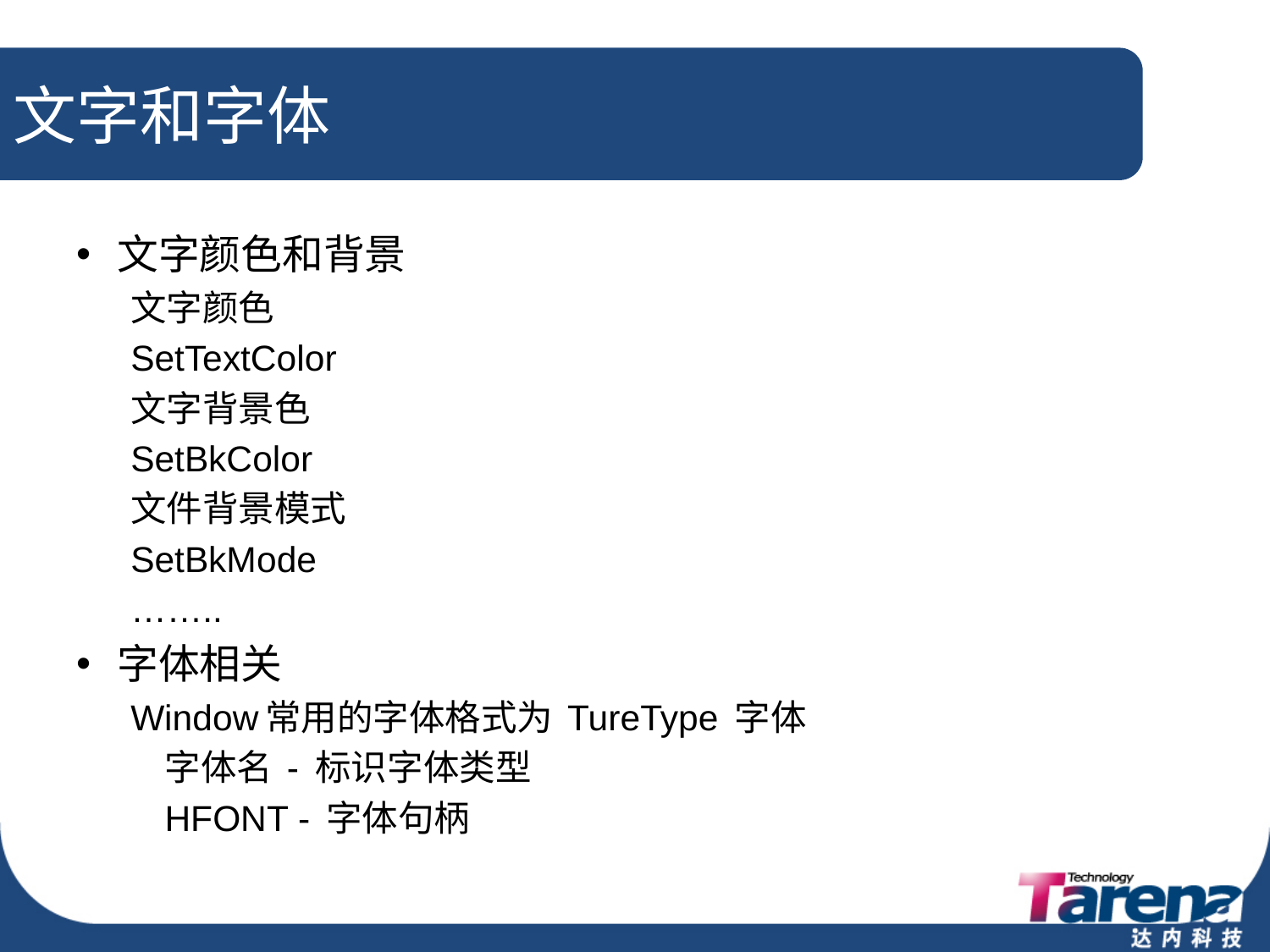

# 文字和字体
文字颜色和背景
文字颜色
SetTextColor
文字背景色
SetBkColor
文件背景模式
SetBkMode
……..
字体相关
Window常用的字体格式为 TureType 字体
		字体名 - 标识字体类型
		HFONT - 字体句柄